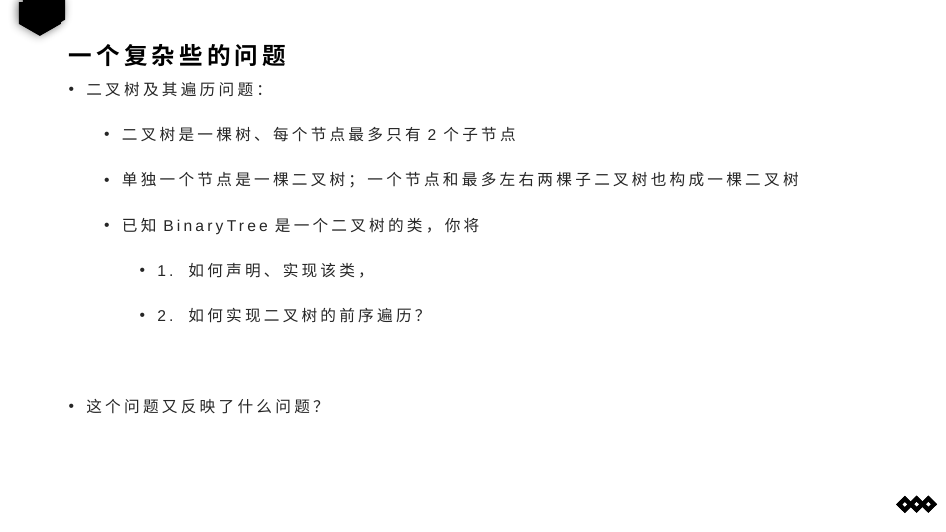

# 一个复杂些的问题
二叉树及其遍历问题：
二叉树是一棵树、每个节点最多只有2个子节点
单独一个节点是一棵二叉树；一个节点和最多左右两棵子二叉树也构成一棵二叉树
已知BinaryTree是一个二叉树的类，你将
1. 如何声明、实现该类，
2. 如何实现二叉树的前序遍历？

这个问题又反映了什么问题？